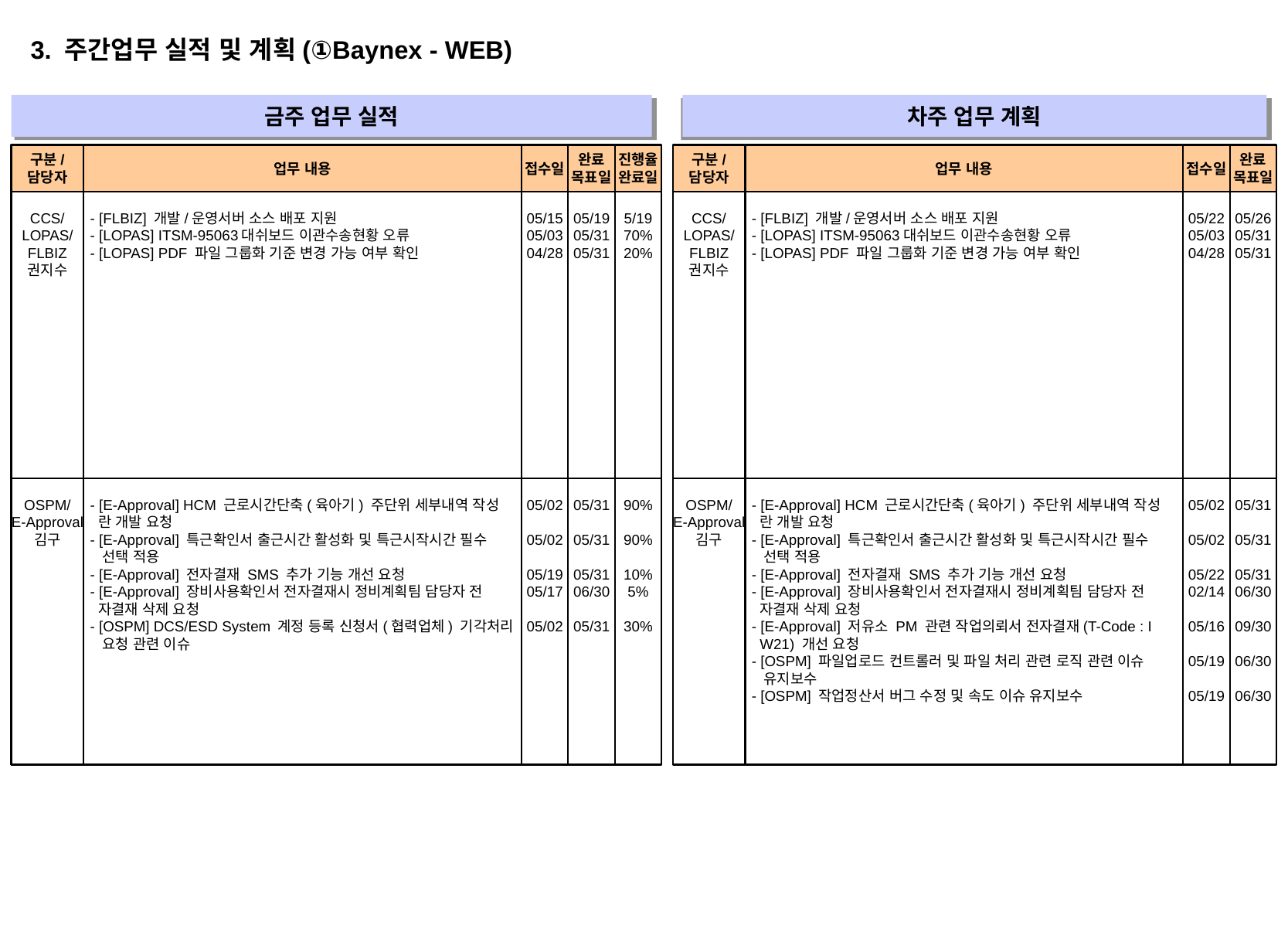

3. 주간업무 실적 및 계획(①Baynex - WEB)
금주 업무 실적
차주 업무 계획
" "
" "
구분/
담당자
업무 내용
접수일
완료
목표일
진행율
완료일
구분/
담당자
업무 내용
접수일
완료
목표일
CCS/
LOPAS/
FLBIZ
권지수

- [FLBIZ] 개발/운영서버 소스 배포 지원
- [LOPAS] ITSM-95063대쉬보드 이관수송현황 오류
- [LOPAS] PDF 파일 그룹화 기준 변경 가능 여부 확인
05/15
05/03
04/28
05/19
05/31
05/31
5/19
70%
20%
CCS/
LOPAS/
FLBIZ
권지수

- [FLBIZ] 개발/운영서버 소스 배포 지원
- [LOPAS] ITSM-95063대쉬보드 이관수송현황 오류
- [LOPAS] PDF 파일 그룹화 기준 변경 가능 여부 확인
05/22
05/03
04/28
05/26
05/31
05/31
OSPM/
E-Approval
김구

- [E-Approval] HCM 근로시간단축(육아기) 주단위 세부내역 작성
  란 개발 요청
- [E-Approval] 특근확인서 출근시간 활성화 및 특근시작시간 필수
   선택 적용
- [E-Approval] 전자결재 SMS 추가 기능 개선 요청
- [E-Approval] 장비사용확인서 전자결재시 정비계획팀 담당자 전
  자결재 삭제 요청
- [OSPM] DCS/ESD System 계정 등록 신청서(협력업체) 기각처리
   요청 관련 이슈
05/02
05/02
05/19
05/17
05/02
05/31
05/31
05/31
06/30
05/31
90%
90%
10%
5%
30%
OSPM/
E-Approval
김구

- [E-Approval] HCM 근로시간단축(육아기) 주단위 세부내역 작성
  란 개발 요청
- [E-Approval] 특근확인서 출근시간 활성화 및 특근시작시간 필수
   선택 적용
- [E-Approval] 전자결재 SMS 추가 기능 개선 요청
- [E-Approval] 장비사용확인서 전자결재시 정비계획팀 담당자 전
  자결재 삭제 요청
- [E-Approval] 저유소 PM 관련 작업의뢰서 전자결재(T-Code : I
  W21) 개선 요청
- [OSPM] 파일업로드 컨트롤러 및 파일 처리 관련 로직 관련 이슈
   유지보수
- [OSPM] 작업정산서 버그 수정 및 속도 이슈 유지보수
05/02
05/02
05/22
02/14
05/16
05/19
05/19
05/31
05/31
05/31
06/30
09/30
06/30
06/30